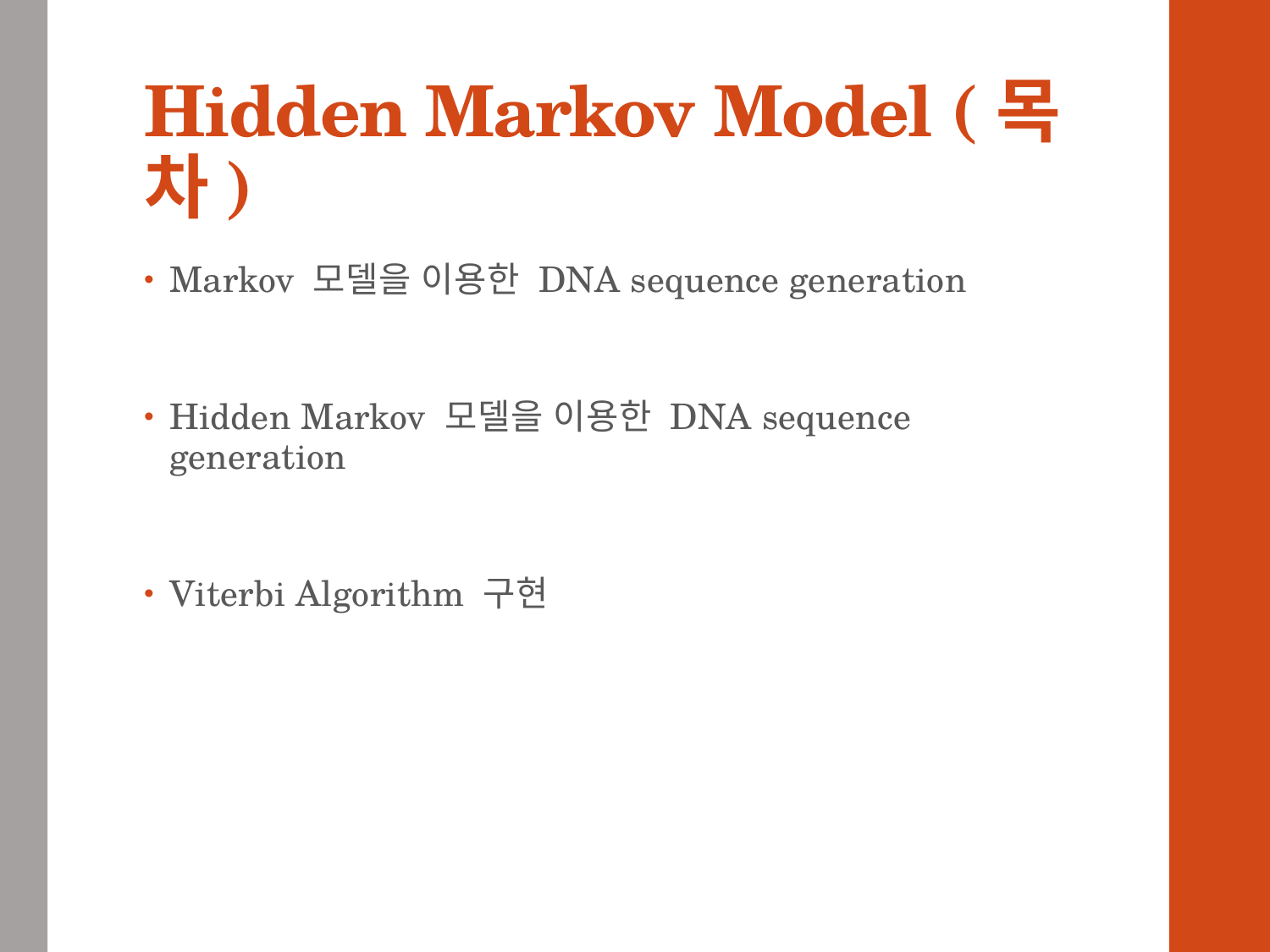

# Hidden Markov Model (목차)
Markov 모델을 이용한 DNA sequence generation

Hidden Markov 모델을 이용한 DNA sequence generation

Viterbi Algorithm 구현